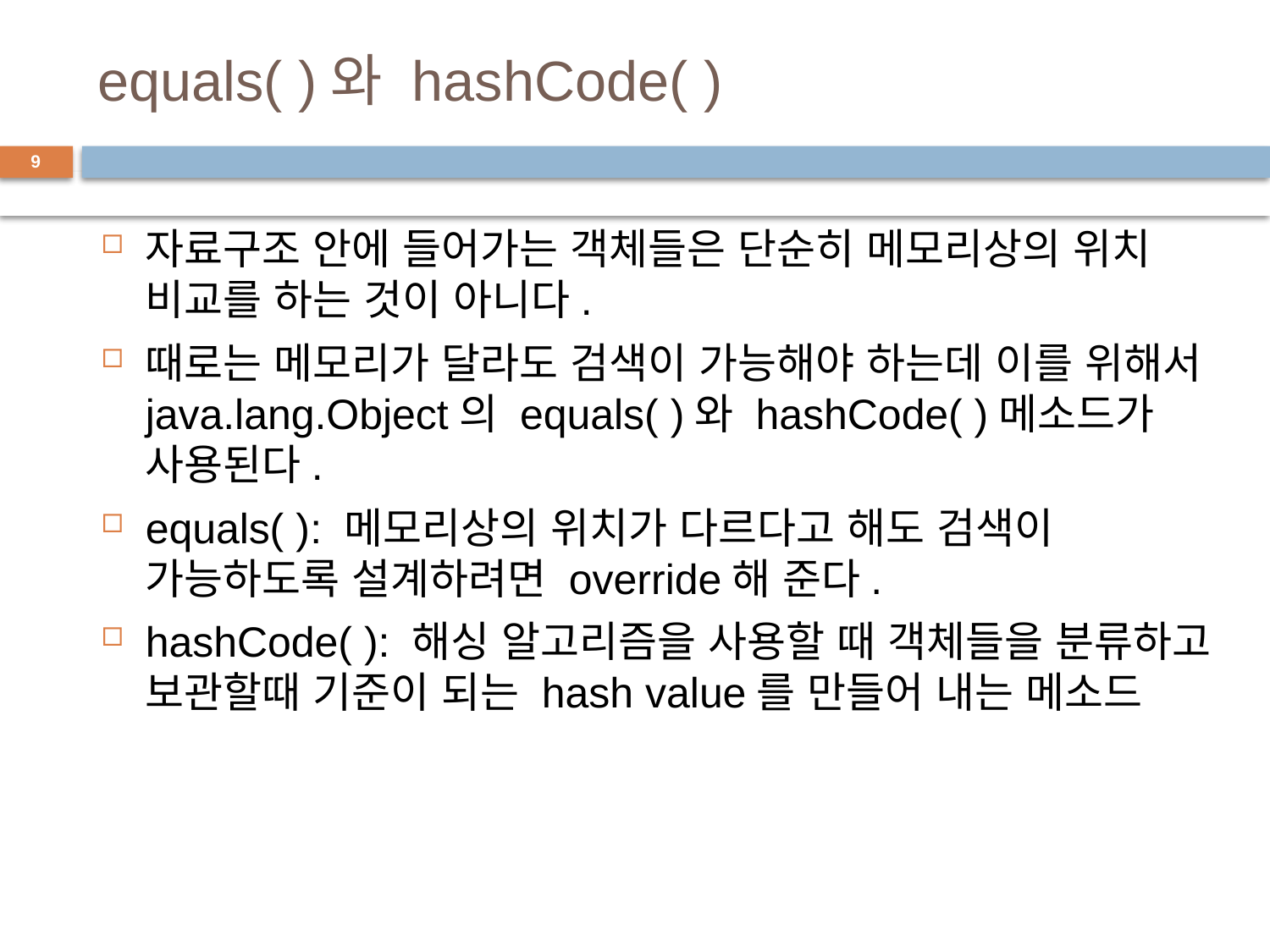

# equals( )와 hashCode( )
9
자료구조 안에 들어가는 객체들은 단순히 메모리상의 위치 비교를 하는 것이 아니다.
때로는 메모리가 달라도 검색이 가능해야 하는데 이를 위해서 java.lang.Object의 equals( )와 hashCode( )메소드가 사용된다.
equals( ): 메모리상의 위치가 다르다고 해도 검색이 가능하도록 설계하려면 override해 준다.
hashCode( ): 해싱 알고리즘을 사용할 때 객체들을 분류하고 보관할때 기준이 되는 hash value를 만들어 내는 메소드